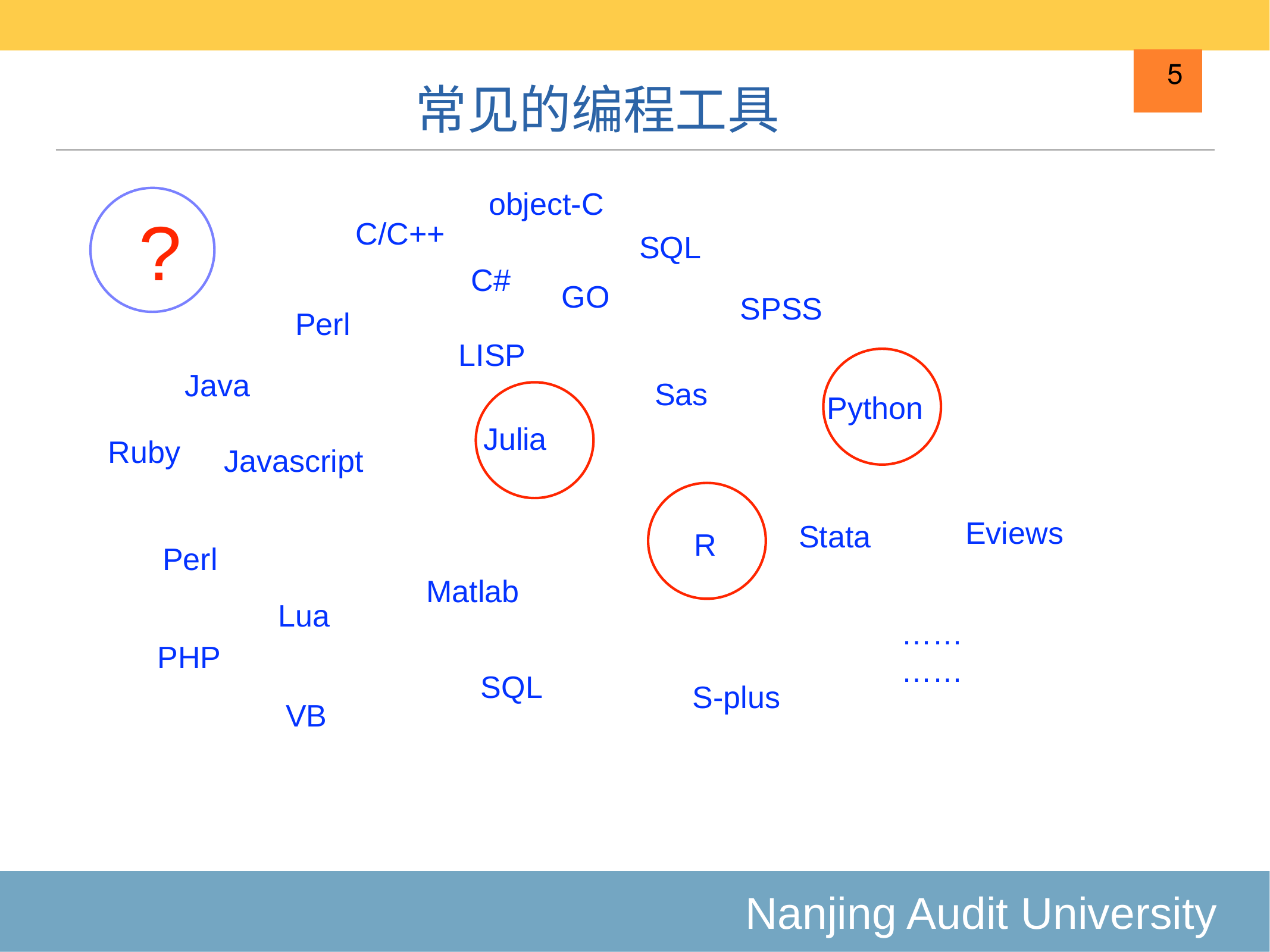

# 常见的编程工具
5
object-C

?
C/C++
SQL
C#
GO
SPSS
Perl
LISP

Java
Sas

Python
Julia
Ruby
Javascript

Eviews
Stata
R
Perl
Matlab
Lua
…… ……
PHP
SQL
S-plus
VB